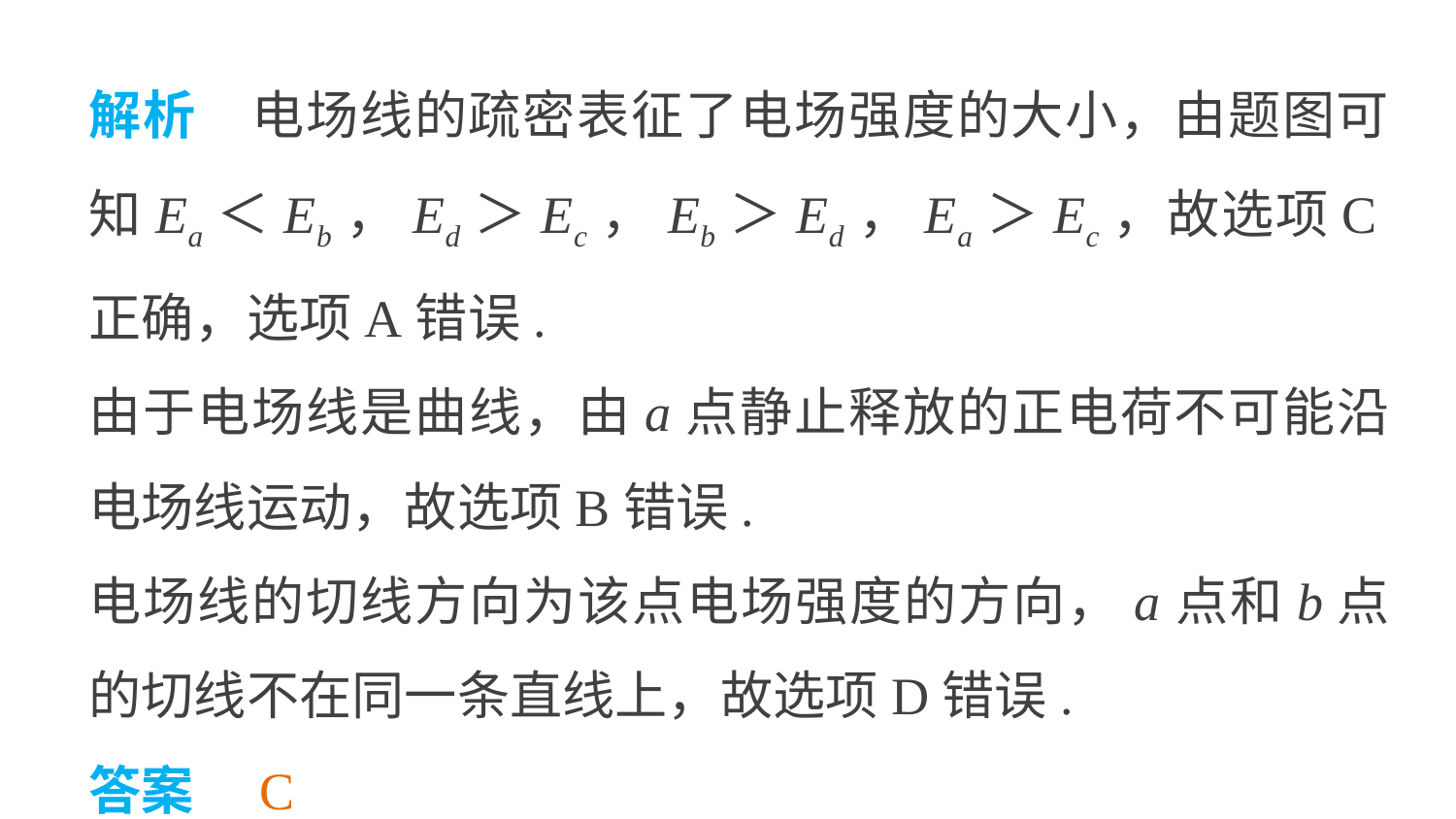

解析　电场线的疏密表征了电场强度的大小，由题图可知Ea＜Eb，Ed＞Ec，Eb＞Ed，Ea＞Ec，故选项C正确，选项A错误.
由于电场线是曲线，由a点静止释放的正电荷不可能沿电场线运动，故选项B错误.
电场线的切线方向为该点电场强度的方向，a点和b点的切线不在同一条直线上，故选项D错误.
答案　C